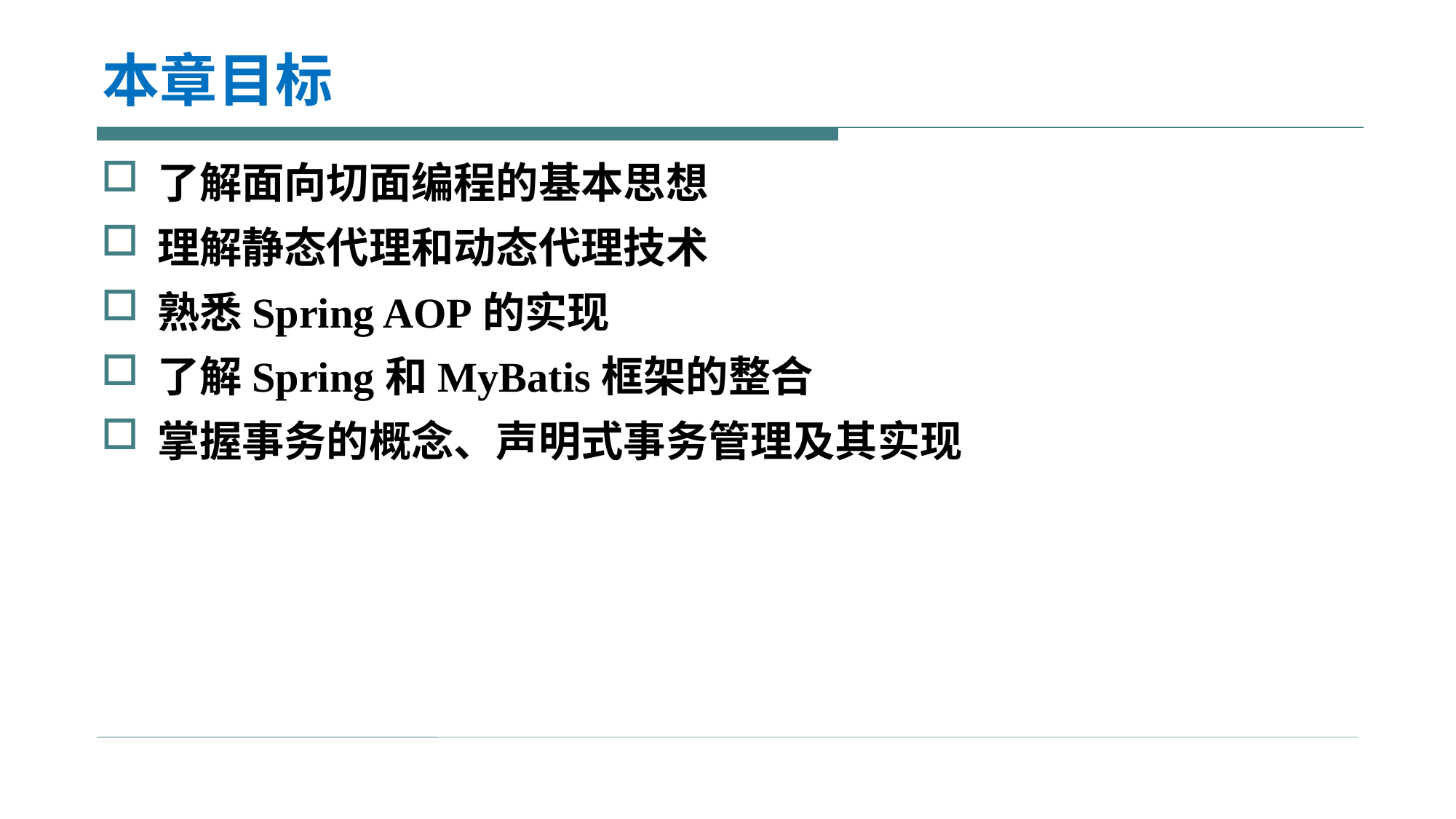

# 本章目标
了解面向切面编程的基本思想
理解静态代理和动态代理技术
熟悉Spring AOP的实现
了解Spring和MyBatis框架的整合
掌握事务的概念、声明式事务管理及其实现
2